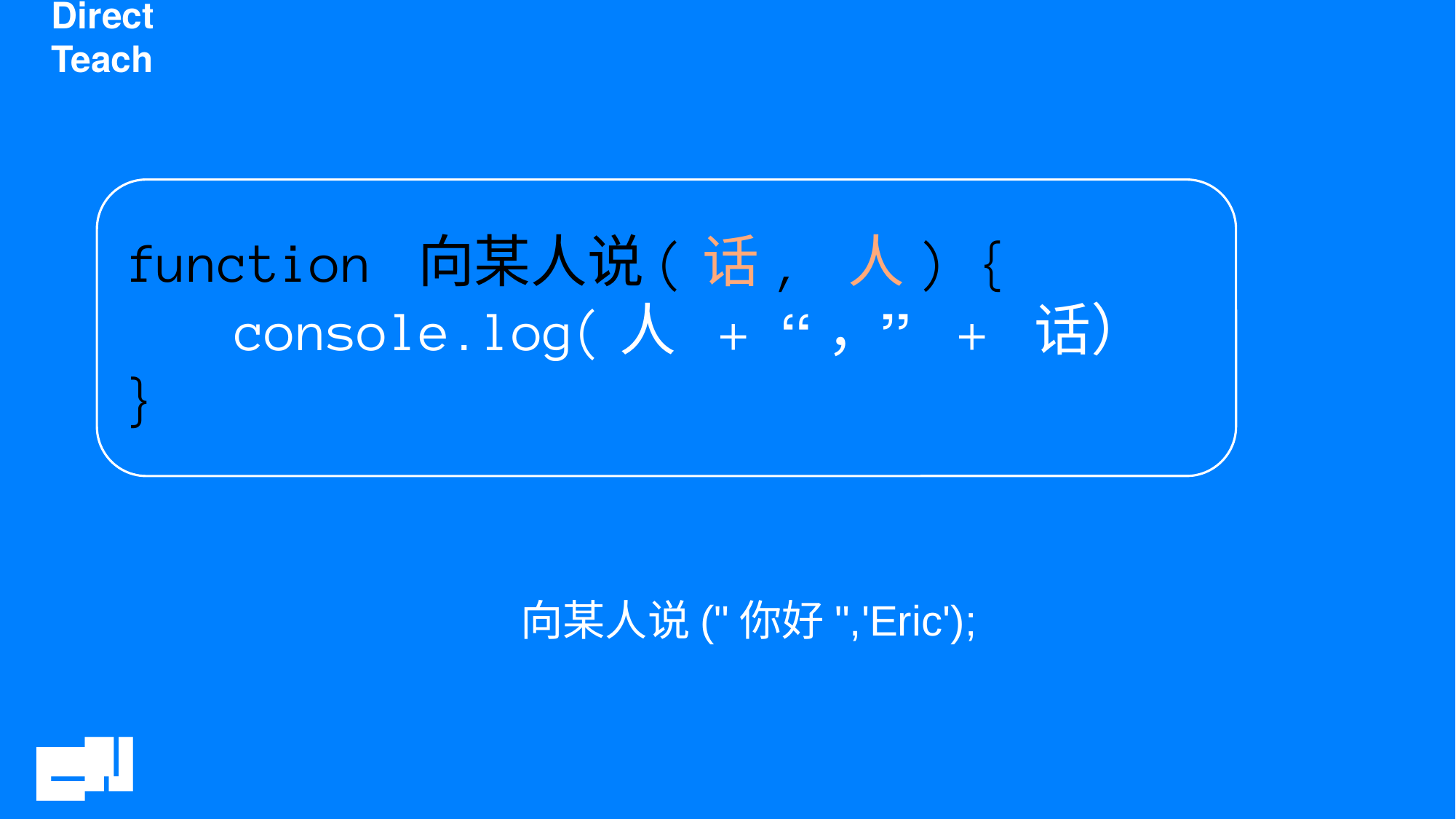

function 向某人说(话, 人) {
	console.log(人 + “，” + 话）
}
向某人说("你好",'Eric');